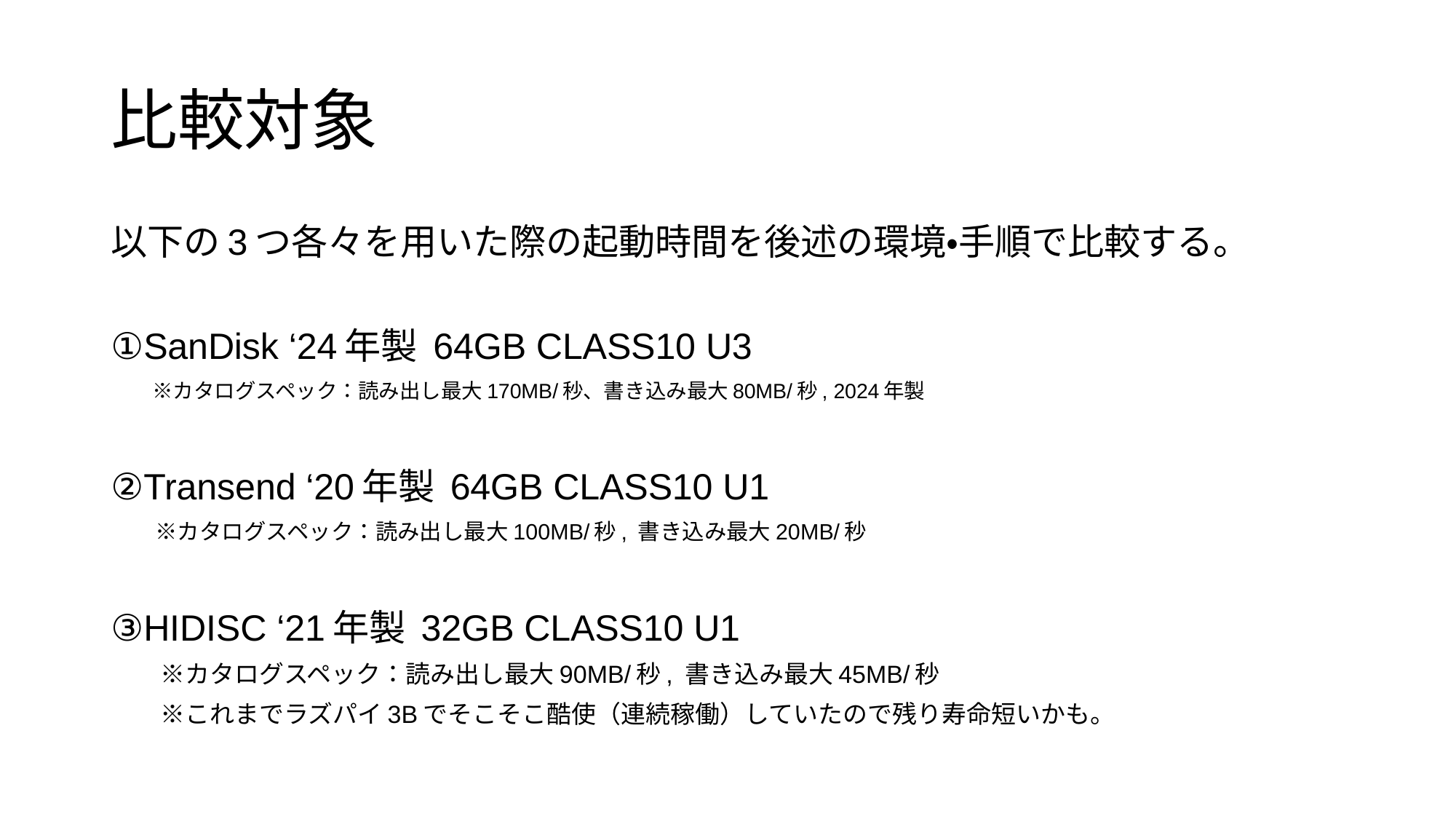

# 比較対象
以下の3つ各々を用いた際の起動時間を後述の環境・手順で比較する。

①SanDisk ‘24年製 64GB CLASS10 U3
　　※カタログスペック：読み出し最大170MB/秒、書き込み最大80MB/秒, 2024年製

②Transend ‘20年製 64GB CLASS10 U1
　　※カタログスペック：読み出し最大100MB/秒, 書き込み最大20MB/秒

③HIDISC ‘21年製 32GB CLASS10 U1
　　※カタログスペック：読み出し最大90MB/秒, 書き込み最大45MB/秒
　　※これまでラズパイ3Bでそこそこ酷使（連続稼働）していたので残り寿命短いかも。